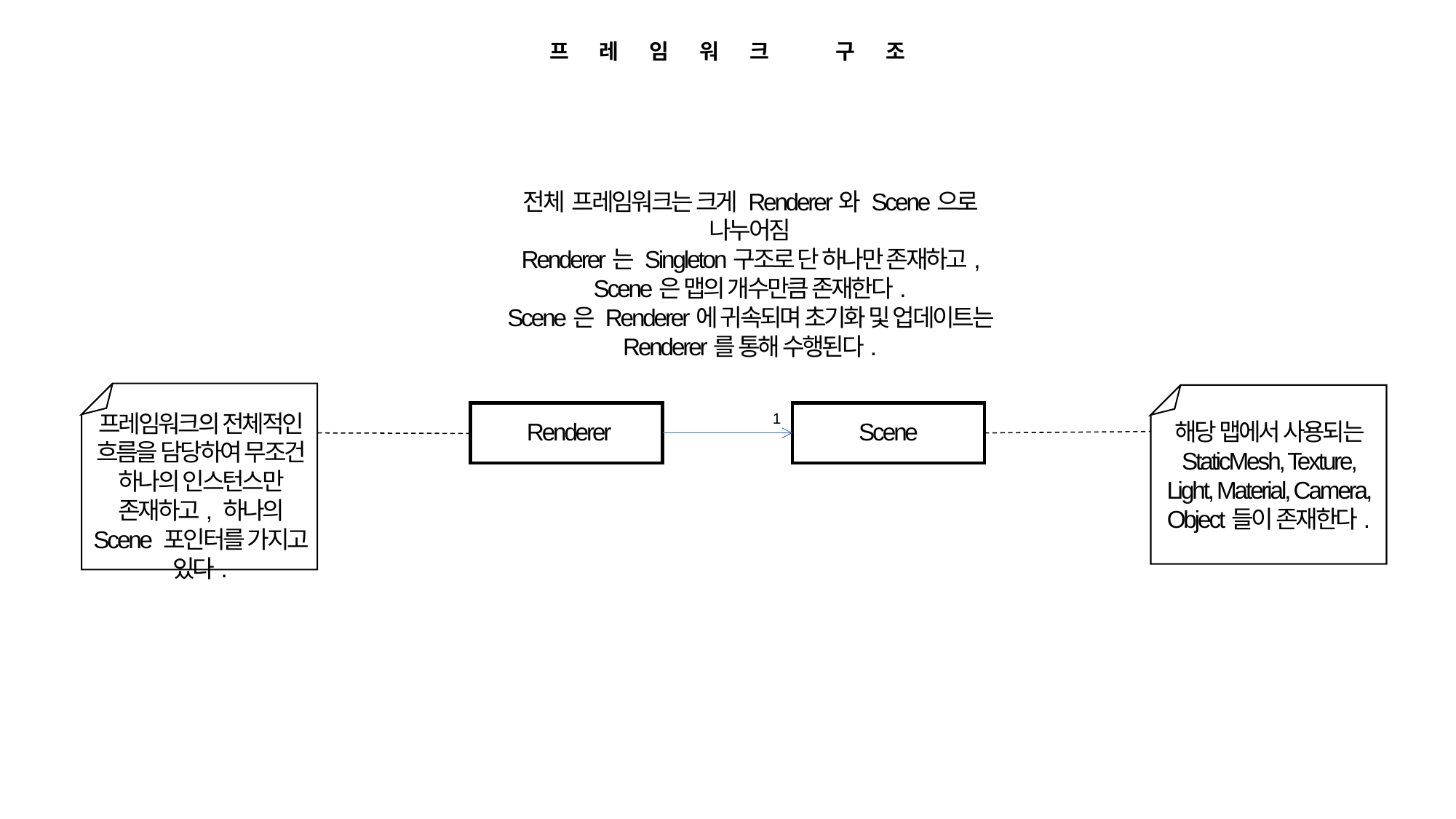

프레임워크 구조
전체  프레임워크는 크게 Renderer와 Scene으로 나누어짐
Renderer는 Singleton구조로 단 하나만 존재하고, Scene은 맵의 개수만큼 존재한다.
Scene은 Renderer에 귀속되며 초기화 및 업데이트는 Renderer를 통해 수행된다.

프레임워크의 전체적인 흐름을 담당하여 무조건 하나의 인스턴스만 존재하고, 하나의 Scene 포인터를 가지고 있다.

Renderer

Scene
1
해당 맵에서 사용되는 StaticMesh, Texture, Light, Material, Camera, Object들이 존재한다.